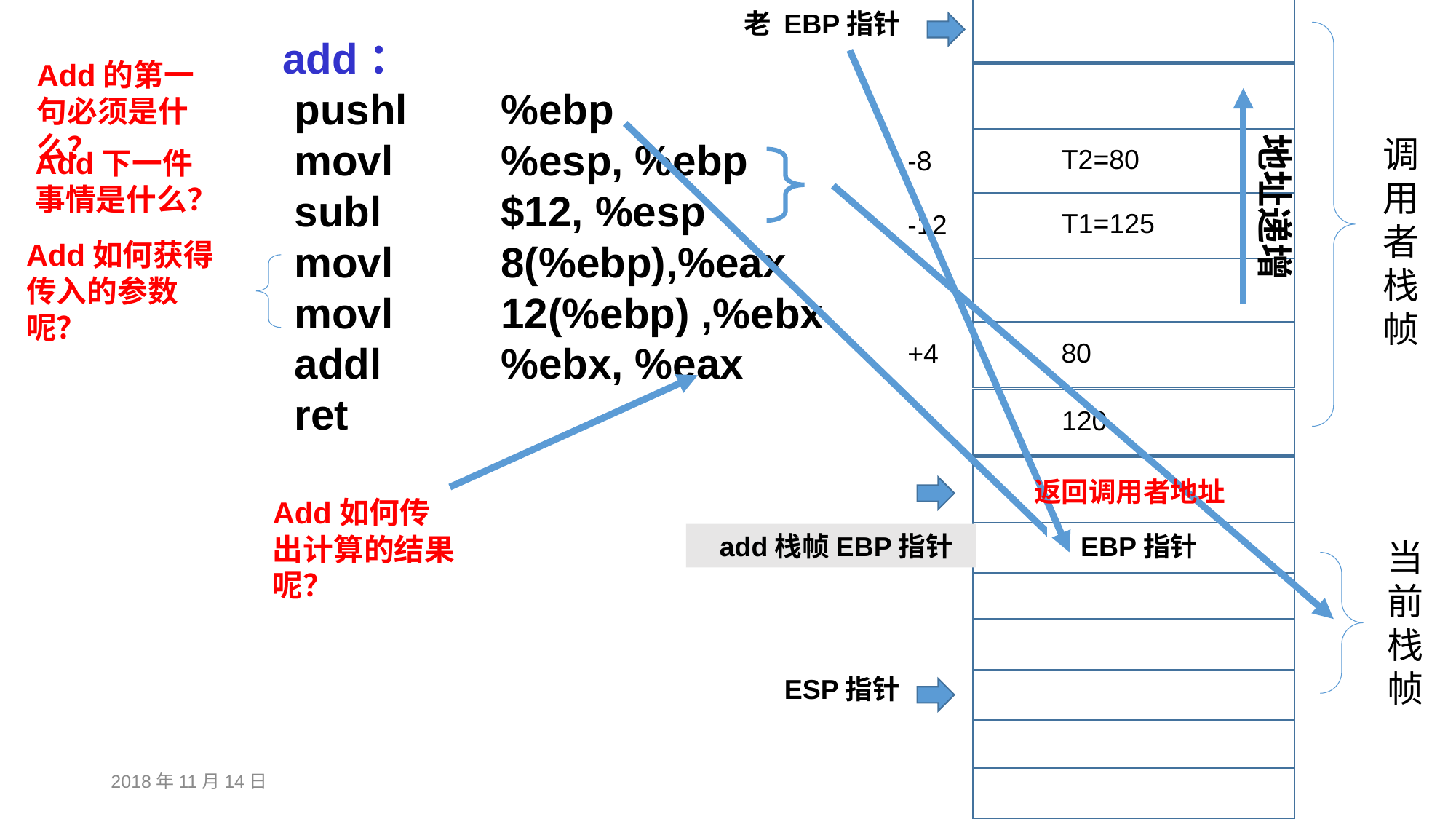

老 EBP指针
ESP/EBP指针

add：
 pushl	%ebp
 movl 	%esp, %ebp
 subl		$12, %esp
 movl	8(%ebp),%eax
 movl	12(%ebp) ,%ebx
 addl    	%ebx, %eax
 ret
Add的第一句必须是什么？
   EBP指针

地址递增
调用者栈帧

T2=80
-8
Add下一件事情是什么？

   add栈帧EBP指针
当前栈帧

ESP指针

T1=125
-12
Add如何获得传入的参数呢？

80
+4
Add如何传出计算的结果呢？

120

ESP指针
返回调用者地址

ESP指针

2018年11月14日